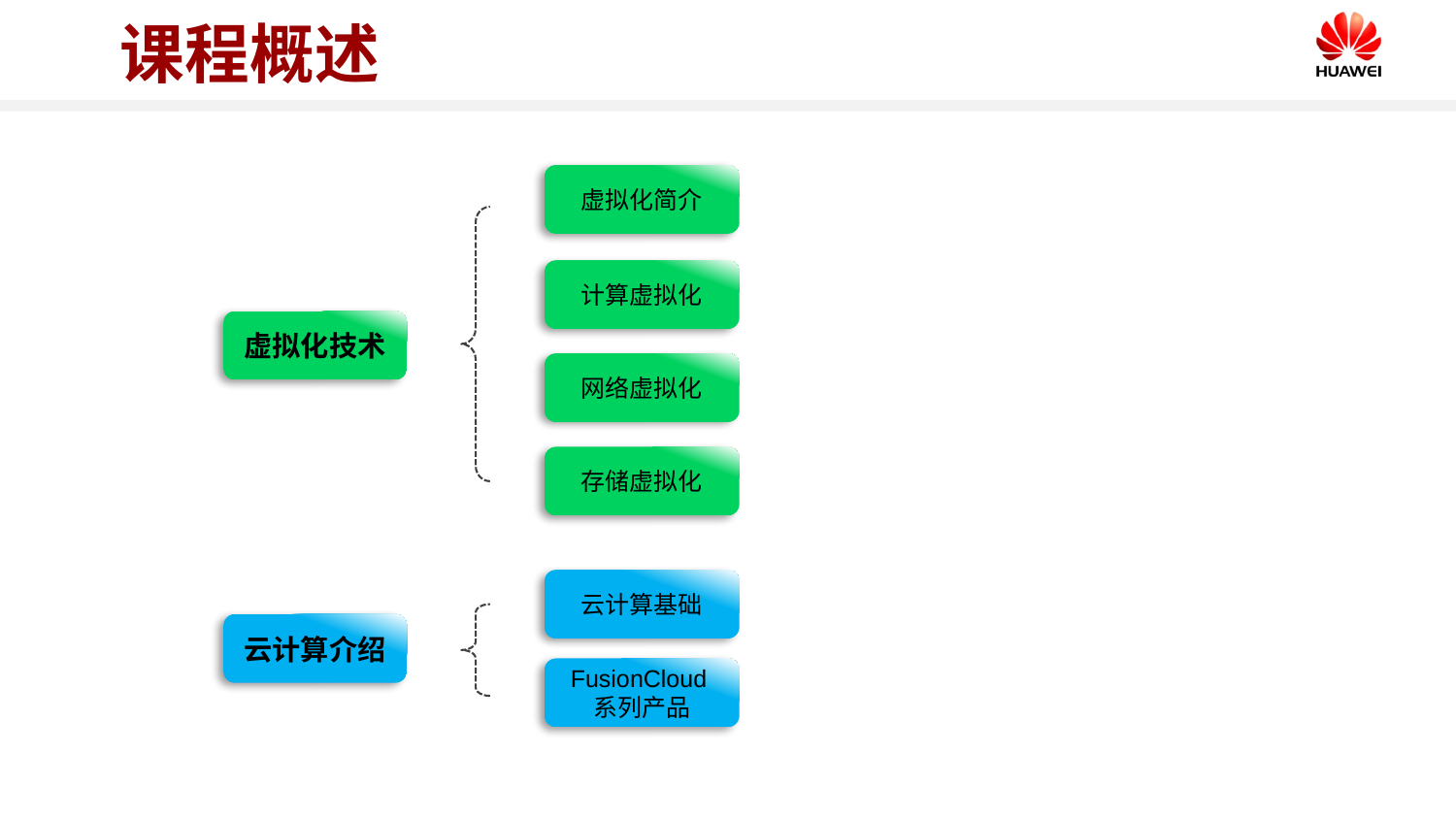

# 课程概述
虚拟化简介

计算虚拟化
虚拟化技术
网络虚拟化
存储虚拟化
云计算基础

云计算介绍
FusionCloud系列产品